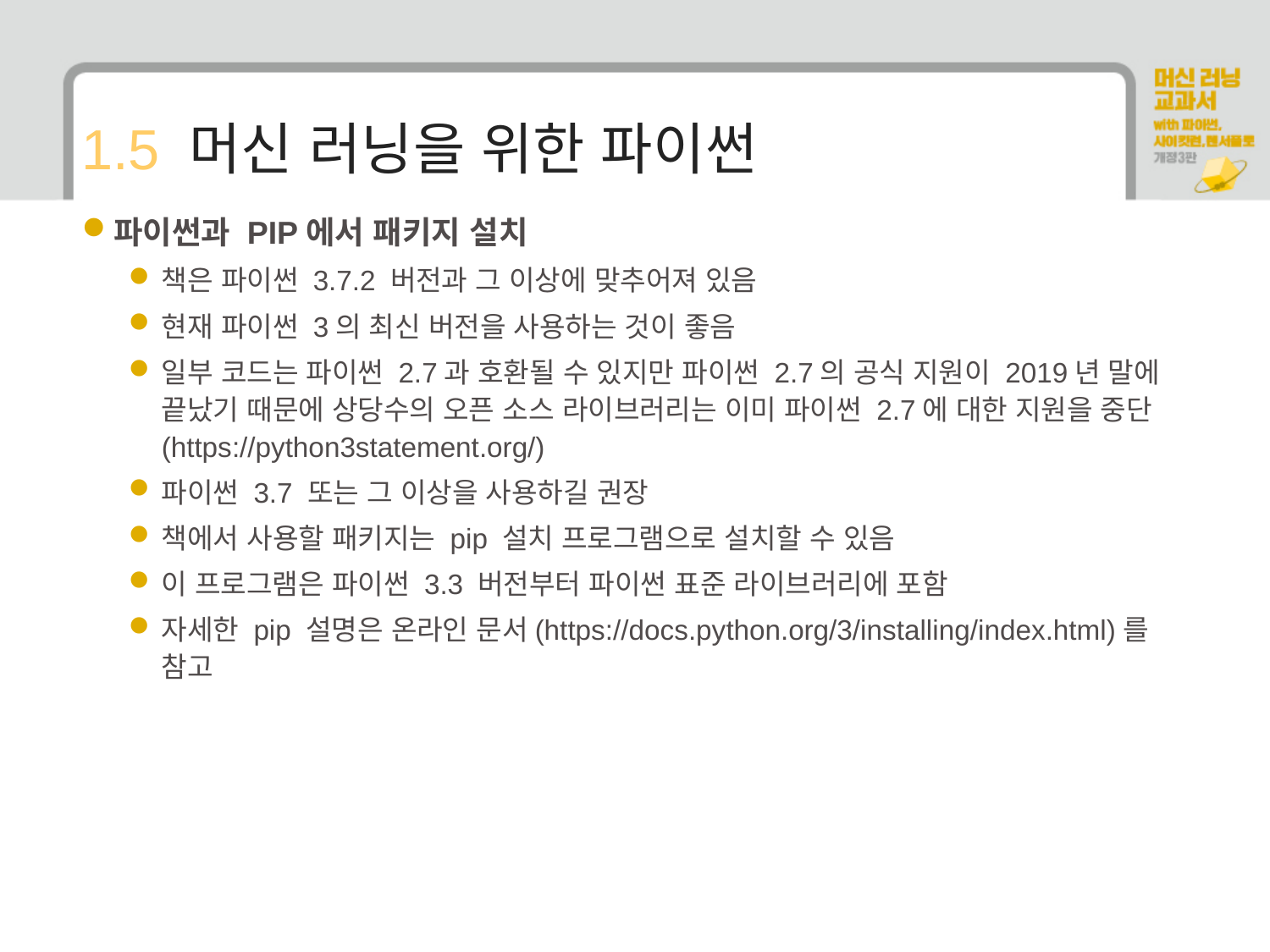

# 1.5 머신 러닝을 위한 파이썬
파이썬과 PIP에서 패키지 설치
책은 파이썬 3.7.2 버전과 그 이상에 맞추어져 있음
현재 파이썬 3의 최신 버전을 사용하는 것이 좋음
일부 코드는 파이썬 2.7과 호환될 수 있지만 파이썬 2.7의 공식 지원이 2019년 말에 끝났기 때문에 상당수의 오픈 소스 라이브러리는 이미 파이썬 2.7에 대한 지원을 중단(https://python3statement.org/)
파이썬 3.7 또는 그 이상을 사용하길 권장
책에서 사용할 패키지는 pip 설치 프로그램으로 설치할 수 있음
이 프로그램은 파이썬 3.3 버전부터 파이썬 표준 라이브러리에 포함
자세한 pip 설명은 온라인 문서(https://docs.python.org/3/installing/index.html)를 참고